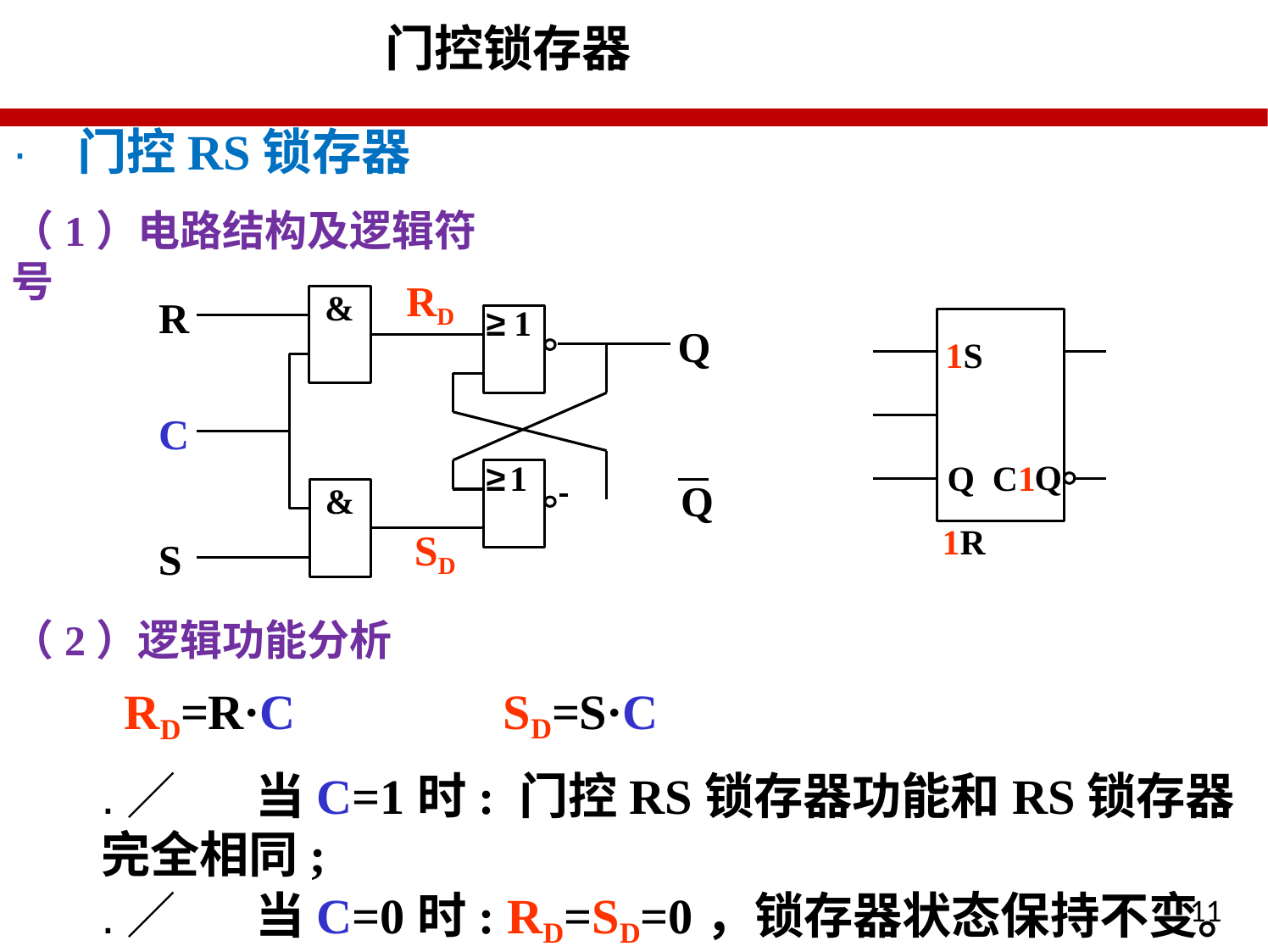

# 门控锁存器
·	门控RS锁存器
（1）电路结构及逻辑符号
RD
&

R
≥1

1S	Q  C1
1R

Q

C

Q
≥1

Q

&

SD

S

（2）逻辑功能分析
RD=R·C	SD=S·C
.／	当C=1时: 门控RS锁存器功能和RS锁存器完全相同;
.／	当C=0时: RD=SD=0，锁存器状态保持不变。
11